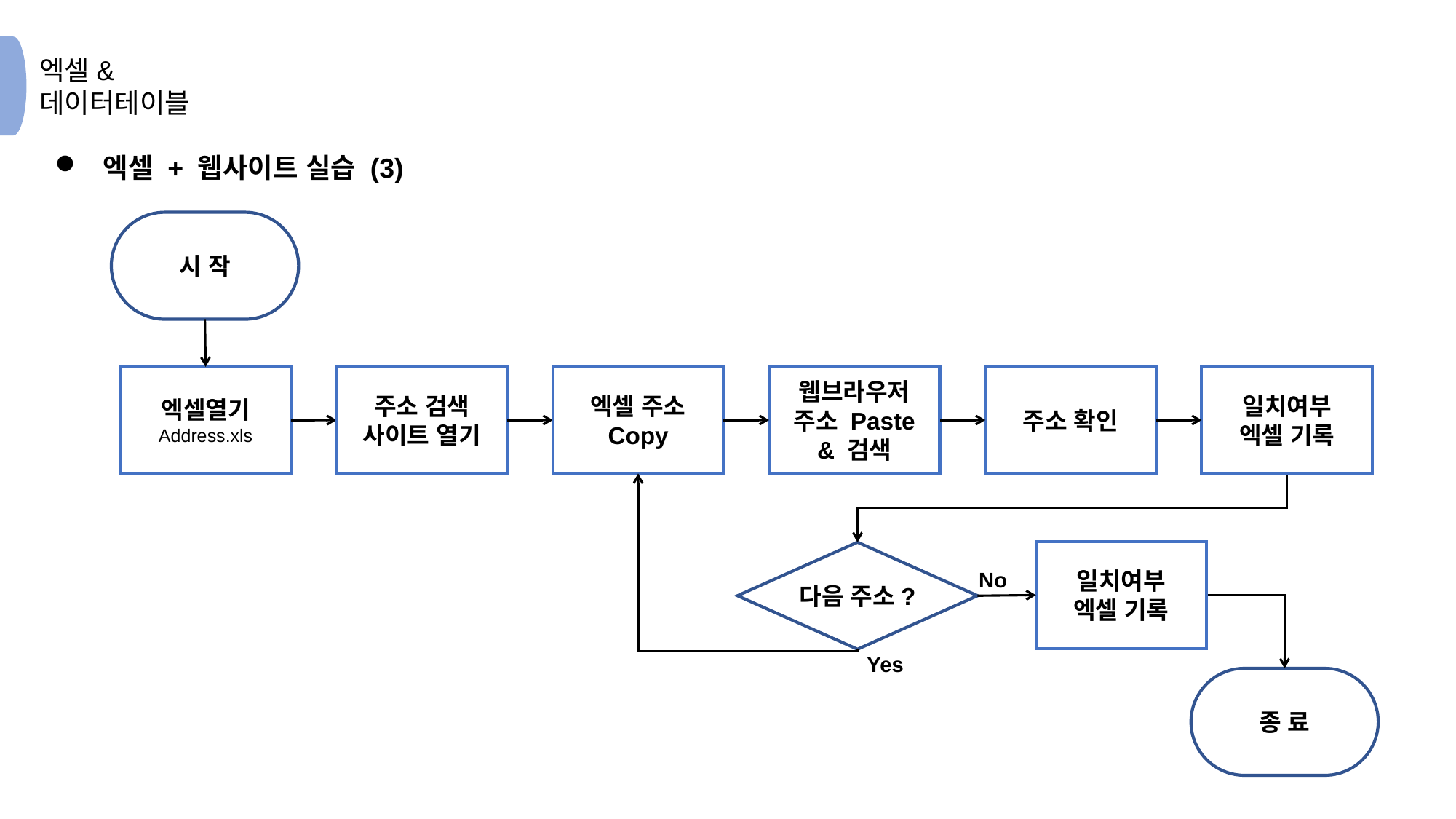

엑셀 + 웹사이트 실습 (3)
시 작
주소 검색
사이트 열기
엑셀 주소
Copy
웹브라우저 주소 Paste
& 검색
주소 확인
일치여부
엑셀 기록
엑셀열기
Address.xls
일치여부
엑셀 기록
다음 주소?
No
Yes
종 료